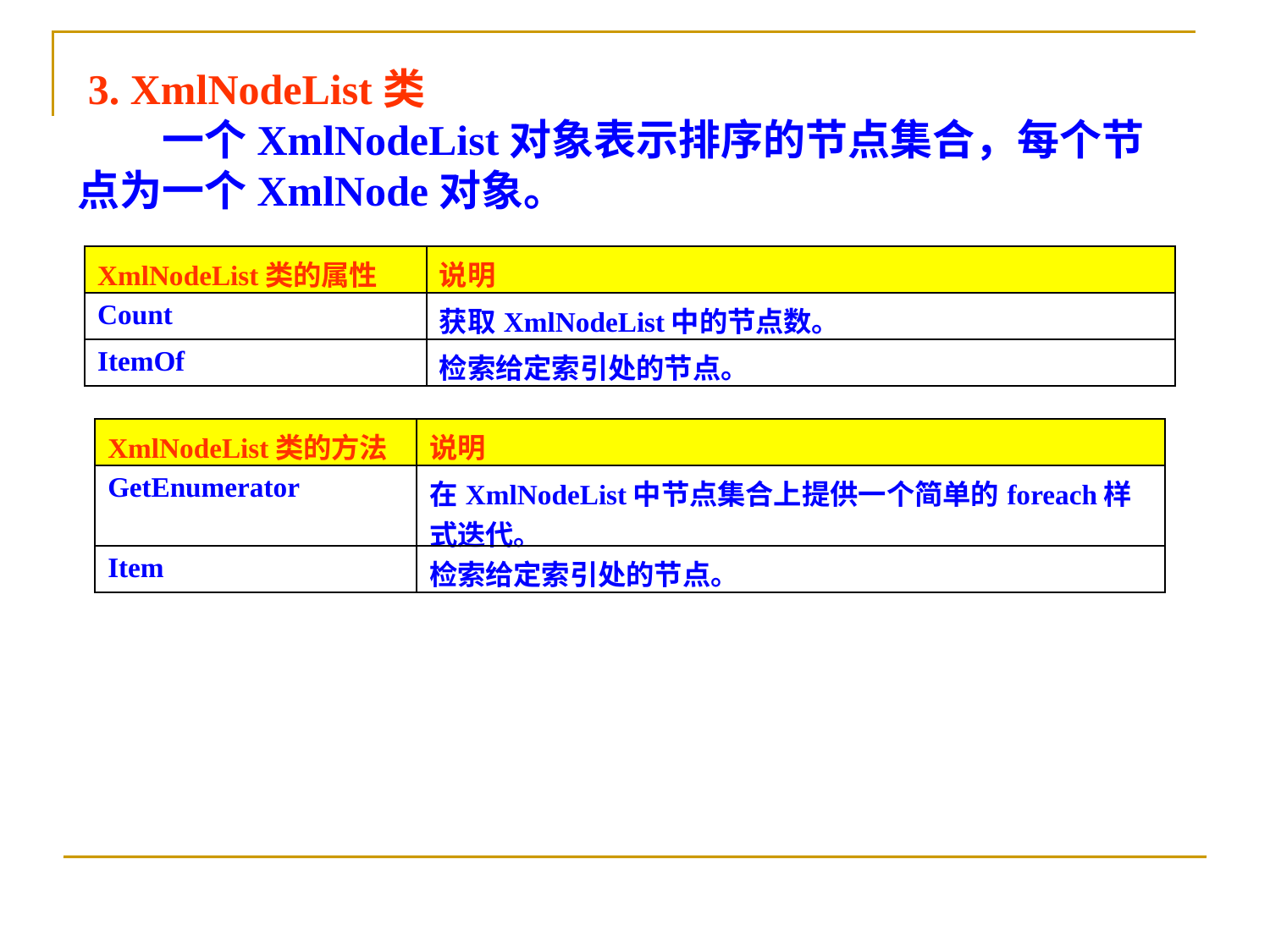

3. XmlNodeList类
　　一个XmlNodeList对象表示排序的节点集合，每个节点为一个XmlNode对象。
| XmlNodeList类的属性 | 说明 |
| --- | --- |
| Count | 获取XmlNodeList中的节点数。 |
| ItemOf | 检索给定索引处的节点。 |
| XmlNodeList类的方法 | 说明 |
| --- | --- |
| GetEnumerator | 在XmlNodeList中节点集合上提供一个简单的foreach样式迭代。 |
| Item | 检索给定索引处的节点。 |